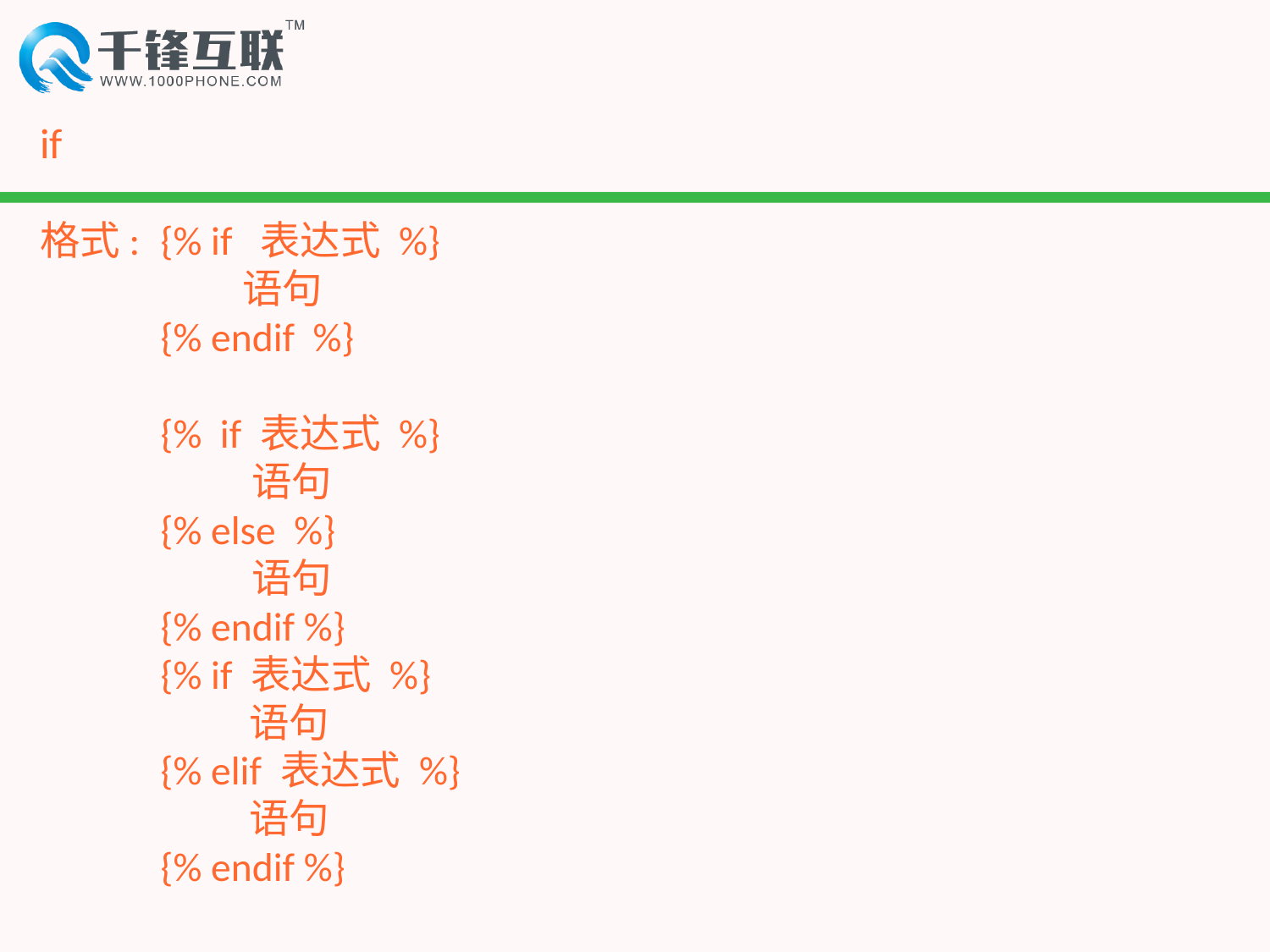

# if
格式:	{% if  表达式 %}
	        语句
	{% endif  %}

	{%  if 表达式 %}
	         语句
	{% else  %}
	         语句
	{% endif %}
	{% if 表达式 %}
                      语句
 	{% elif 表达式 %}
                      语句
	{% endif %}